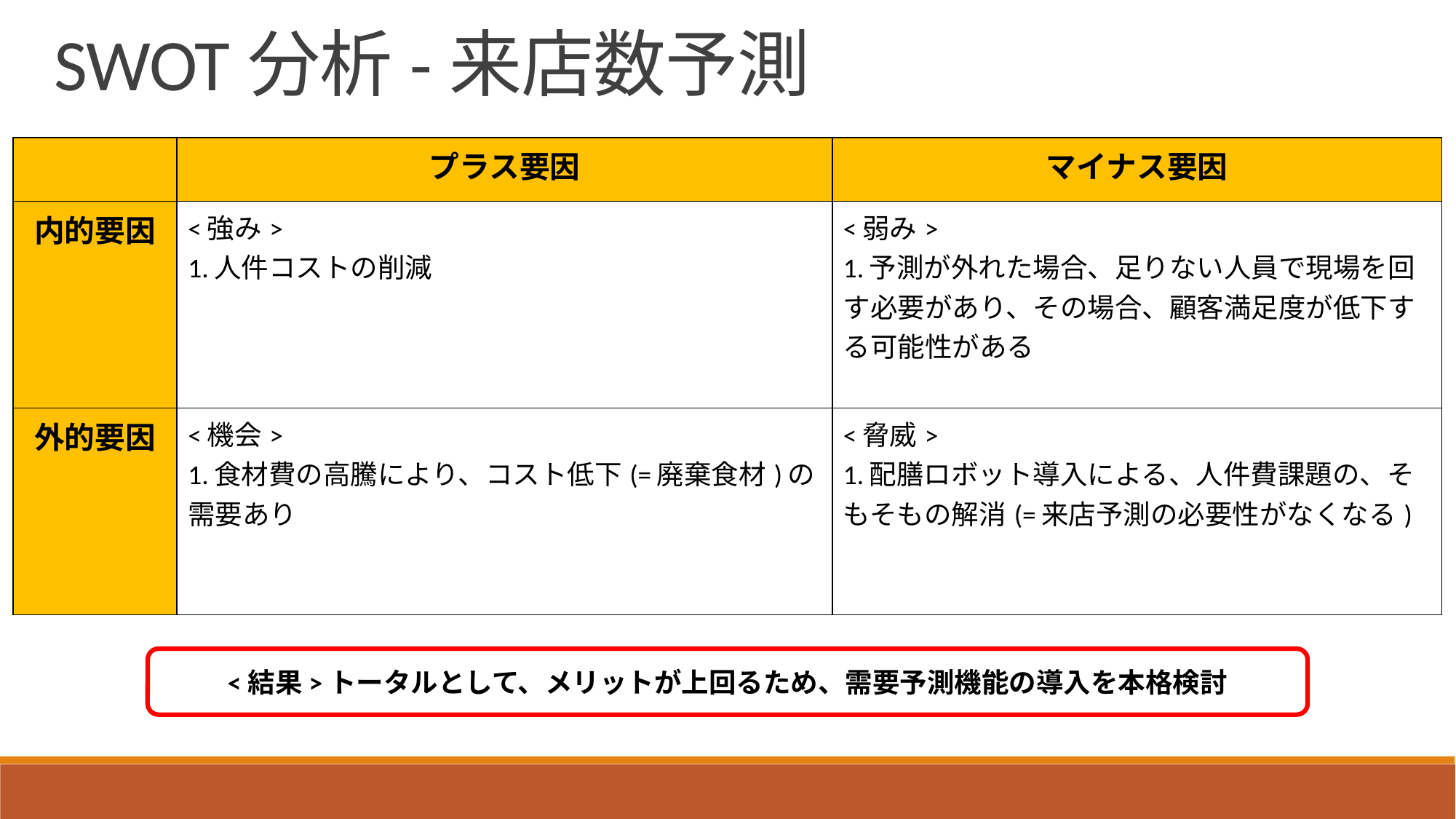

SWOT分析-来店数予測
|  | プラス要因 | マイナス要因 |
| --- | --- | --- |
| 内的要因 | <強み> 1.人件コストの削減 | <弱み> 1.予測が外れた場合、足りない人員で現場を回す必要があり、その場合、顧客満足度が低下する可能性がある |
| 外的要因 | <機会> 1.食材費の高騰により、コスト低下(=廃棄食材)の需要あり | <脅威> 1.配膳ロボット導入による、人件費課題の、そもそもの解消(=来店予測の必要性がなくなる) |
<結果>トータルとして、メリットが上回るため、需要予測機能の導入を本格検討